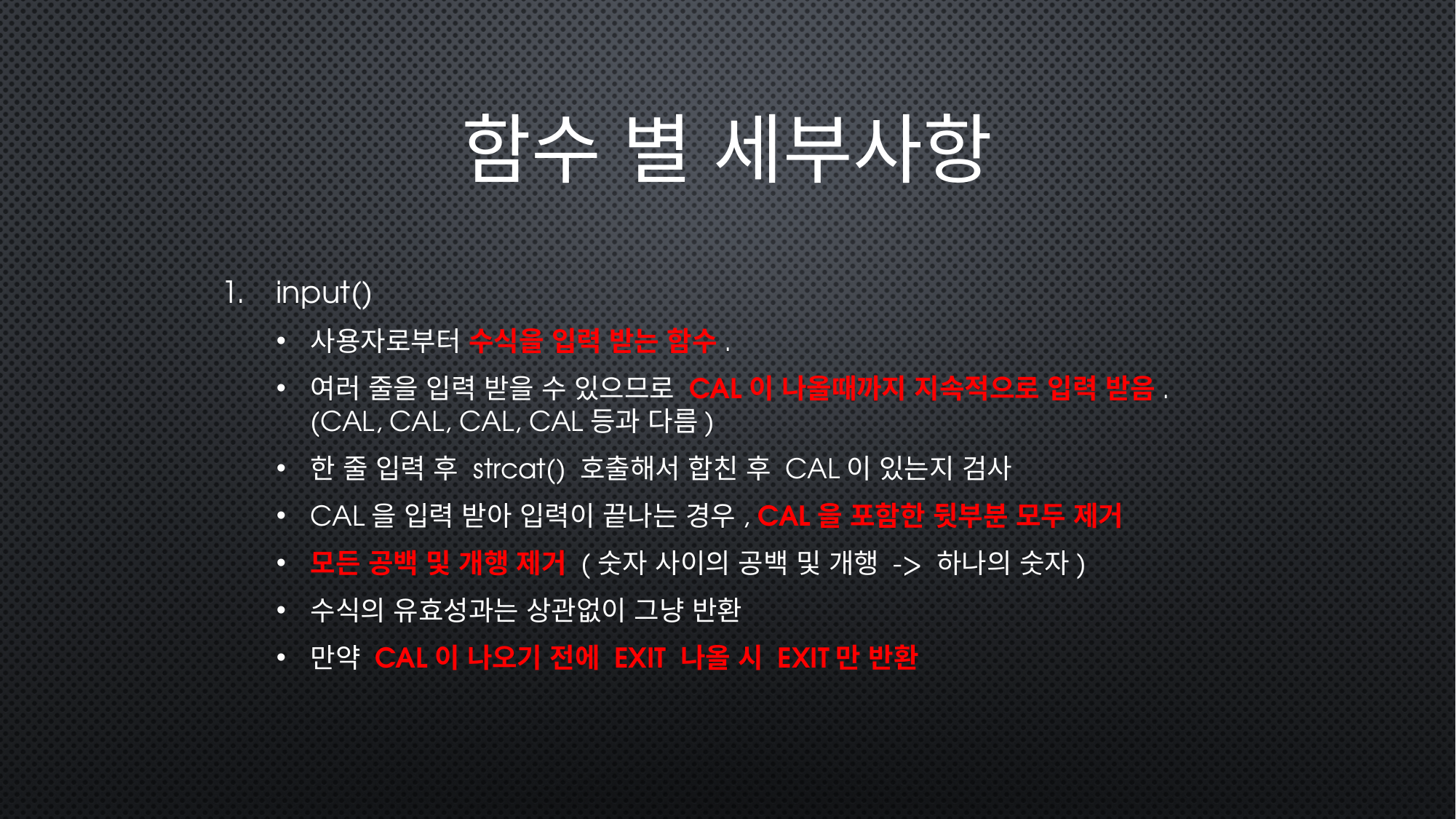

# 함수 별 세부사항
input()
사용자로부터 수식을 입력 받는 함수.
여러 줄을 입력 받을 수 있으므로 CAL이 나올때까지 지속적으로 입력 받음. (cal, CaL, Cal, cAl등과 다름)
한 줄 입력 후 strcat() 호출해서 합친 후 CAL이 있는지 검사
CAL을 입력 받아 입력이 끝나는 경우, CAL을 포함한 뒷부분 모두 제거
모든 공백 및 개행 제거 (숫자 사이의 공백 및 개행 -> 하나의 숫자)
수식의 유효성과는 상관없이 그냥 반환
만약 CAL이 나오기 전에 EXIT 나올 시 EXIT만 반환